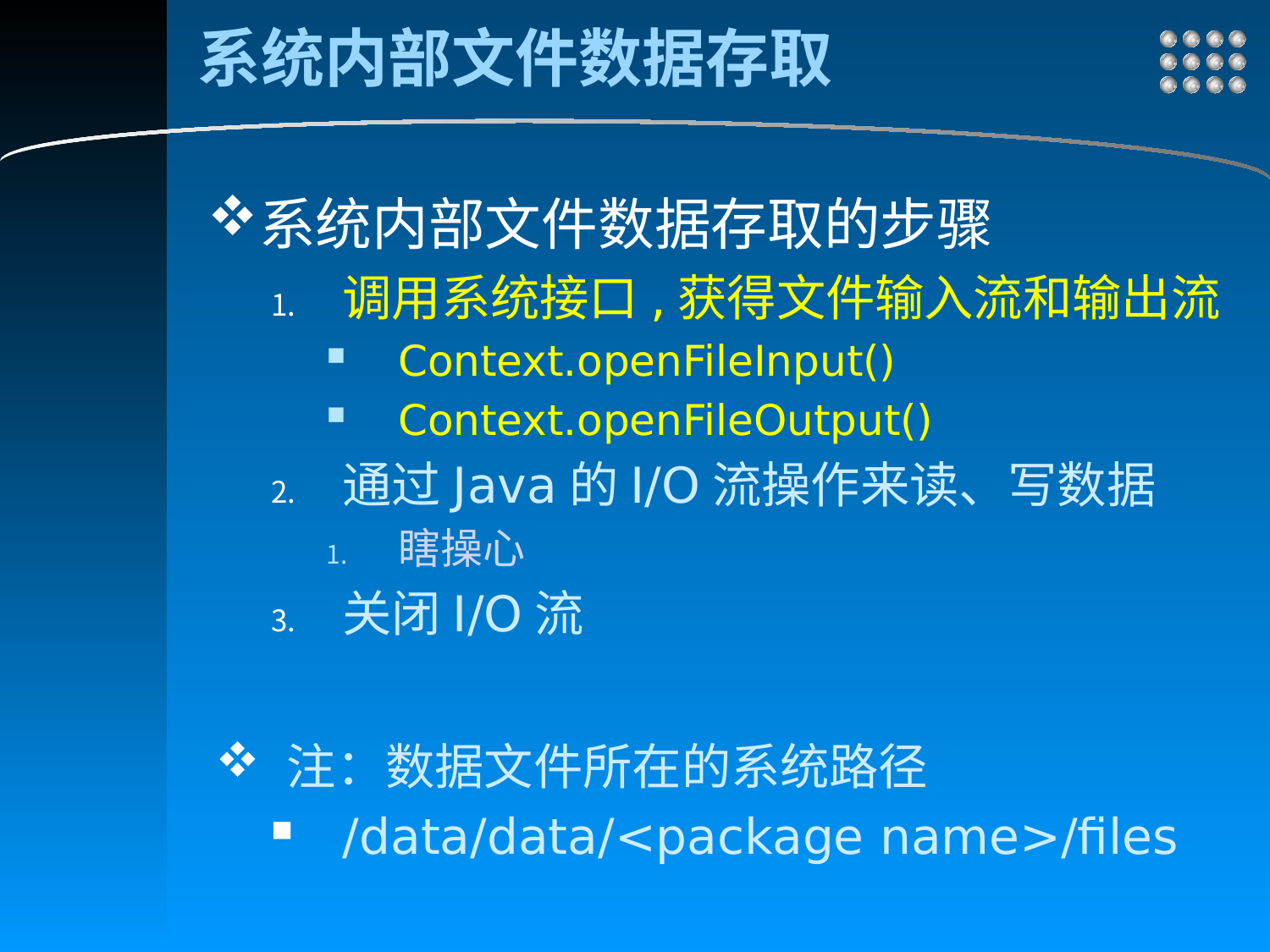

# 系统内部文件数据存取
系统内部文件数据存取的步骤
调用系统接口,获得文件输入流和输出流
Context.openFileInput()
Context.openFileOutput()
通过Java的I/O流操作来读、写数据
瞎操心
关闭I/O流

注：数据文件所在的系统路径
/data/data/<package name>/files